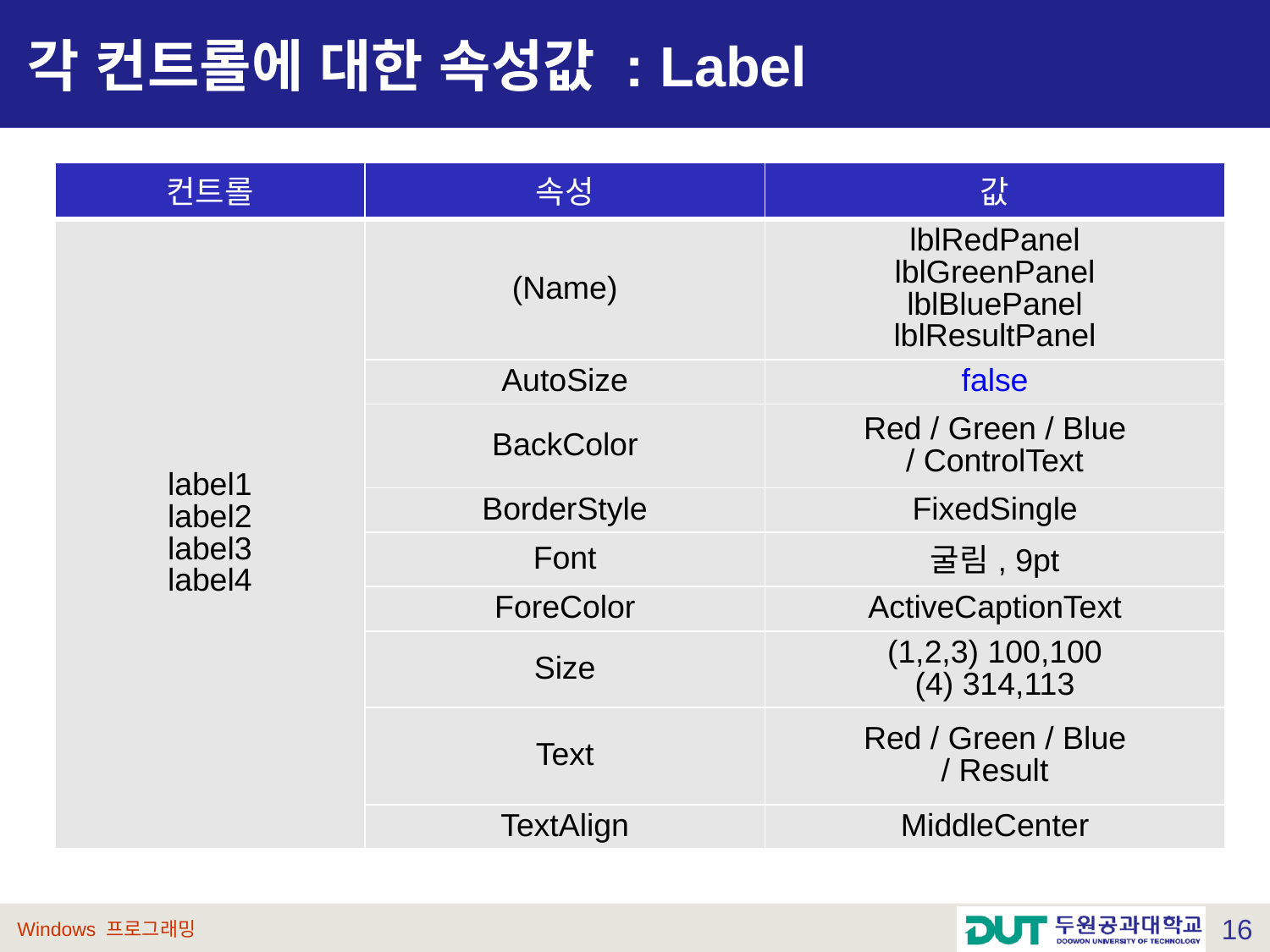

# 각 컨트롤에 대한 속성값 : Label
| 컨트롤 | 속성 | 값 |
| --- | --- | --- |
| label1 label2 label3 label4 | (Name) | lblRedPanel lblGreenPanel lblBluePanel lblResultPanel |
|  | AutoSize | false |
|  | BackColor | Red / Green / Blue / ControlText |
|  | BorderStyle | FixedSingle |
|  | Font | 굴림, 9pt |
|  | ForeColor | ActiveCaptionText |
|  | Size | (1,2,3) 100,100 (4) 314,113 |
|  | Text | Red / Green / Blue / Result |
|  | TextAlign | MiddleCenter |